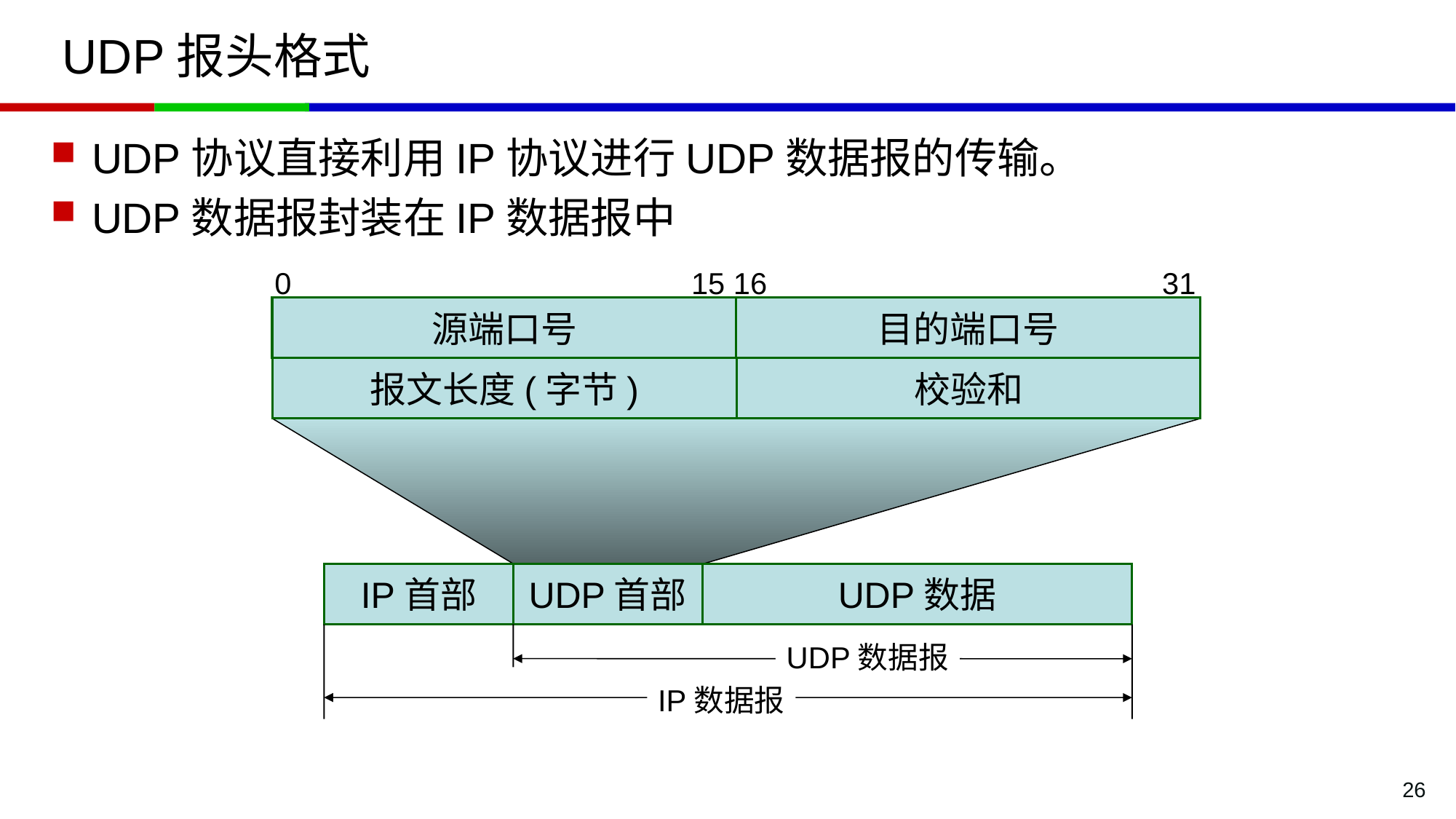

# UDP报头格式
UDP协议直接利用IP协议进行UDP数据报的传输。
UDP数据报封装在IP数据报中

0
15 16
31
源端口号
目的端口号
报文长度(字节)
校验和

IP首部
UDP首部
UDP数据

UDP数据报

IP数据报

26